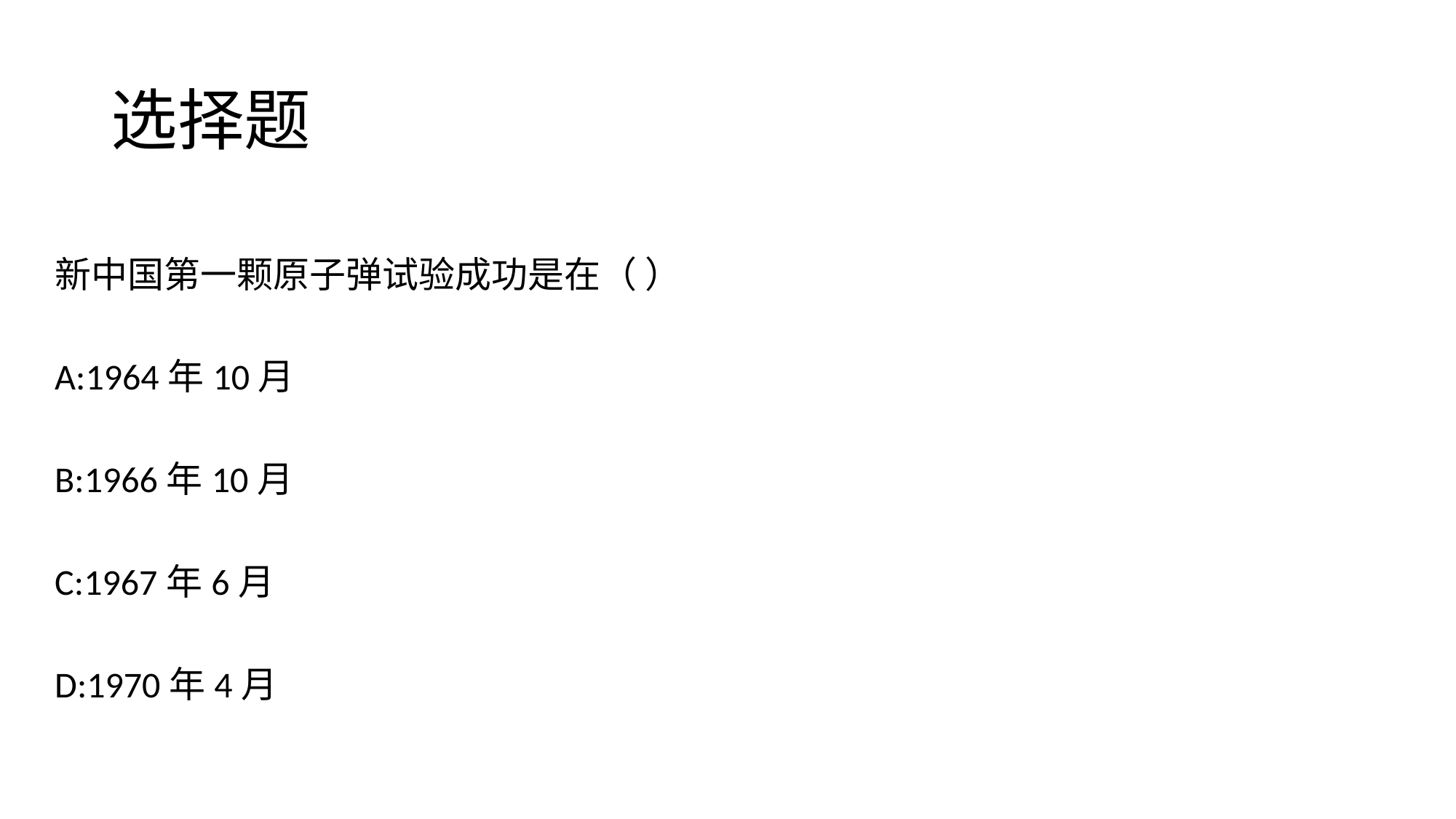

# 选择题
新中国第一颗原子弹试验成功是在（ ）
A:1964年10月
B:1966年10月
C:1967年6月
D:1970年4月